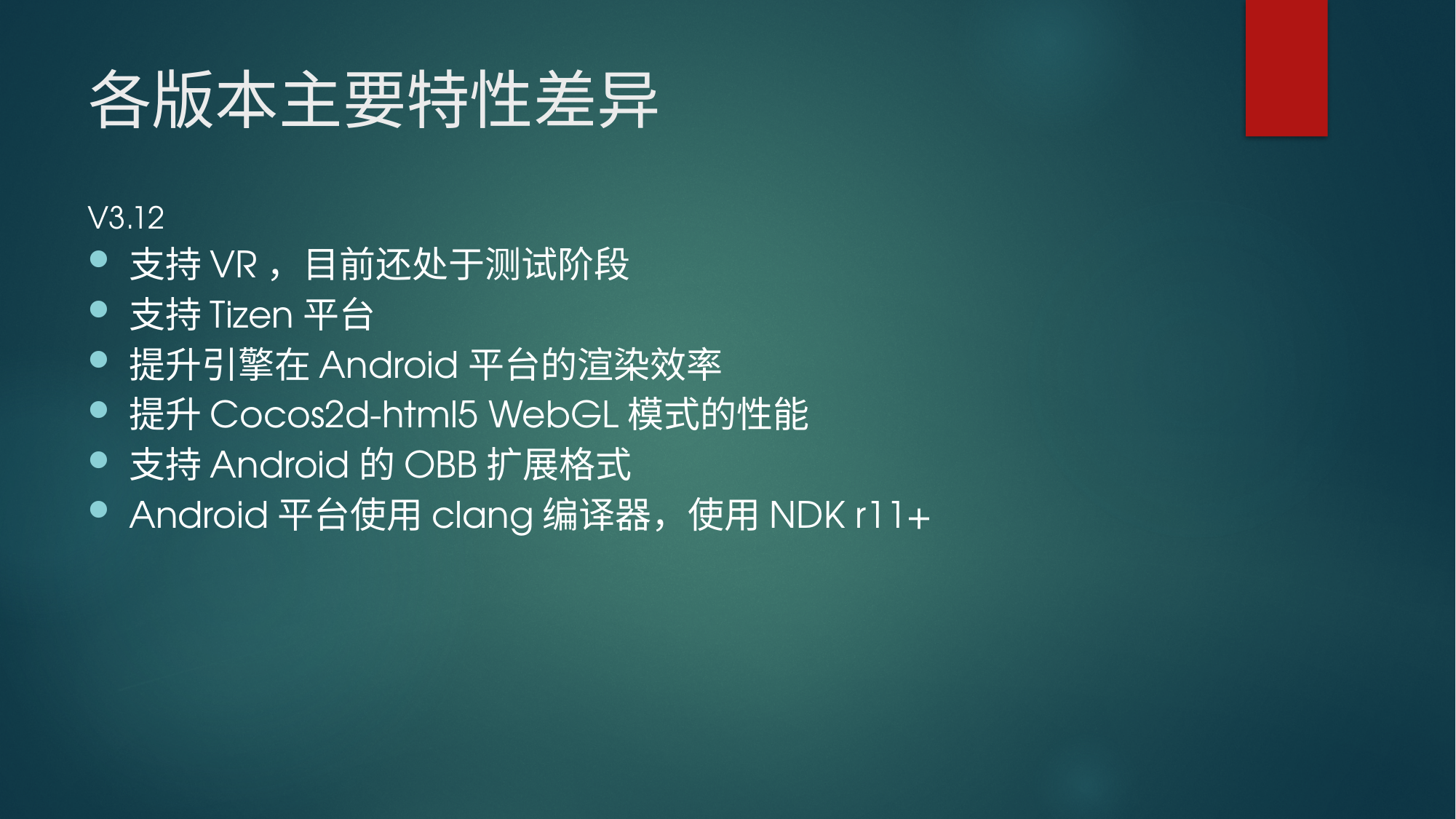

# 各版本主要特性差异
V3.12
支持VR，目前还处于测试阶段
支持Tizen平台
提升引擎在Android平台的渲染效率
提升Cocos2d-html5 WebGL模式的性能
支持Android的OBB扩展格式
Android平台使用clang编译器，使用NDK r11+